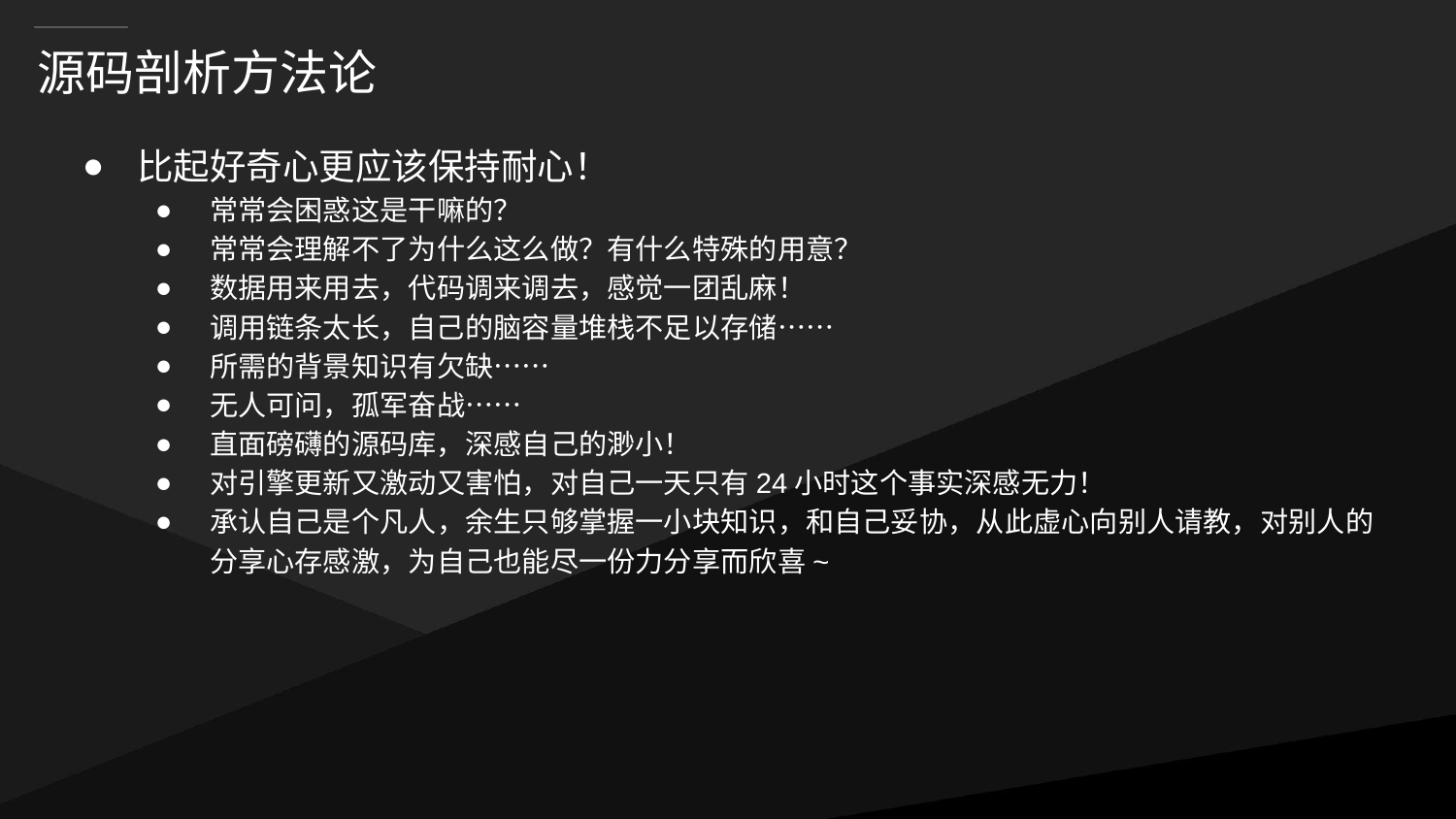

# 源码剖析方法论
比起好奇心更应该保持耐心！
常常会困惑这是干嘛的？
常常会理解不了为什么这么做？有什么特殊的用意？
数据用来用去，代码调来调去，感觉一团乱麻！
调用链条太长，自己的脑容量堆栈不足以存储……
所需的背景知识有欠缺……
无人可问，孤军奋战……
直面磅礴的源码库，深感自己的渺小！
对引擎更新又激动又害怕，对自己一天只有24小时这个事实深感无力！
承认自己是个凡人，余生只够掌握一小块知识，和自己妥协，从此虚心向别人请教，对别人的分享心存感激，为自己也能尽一份力分享而欣喜~